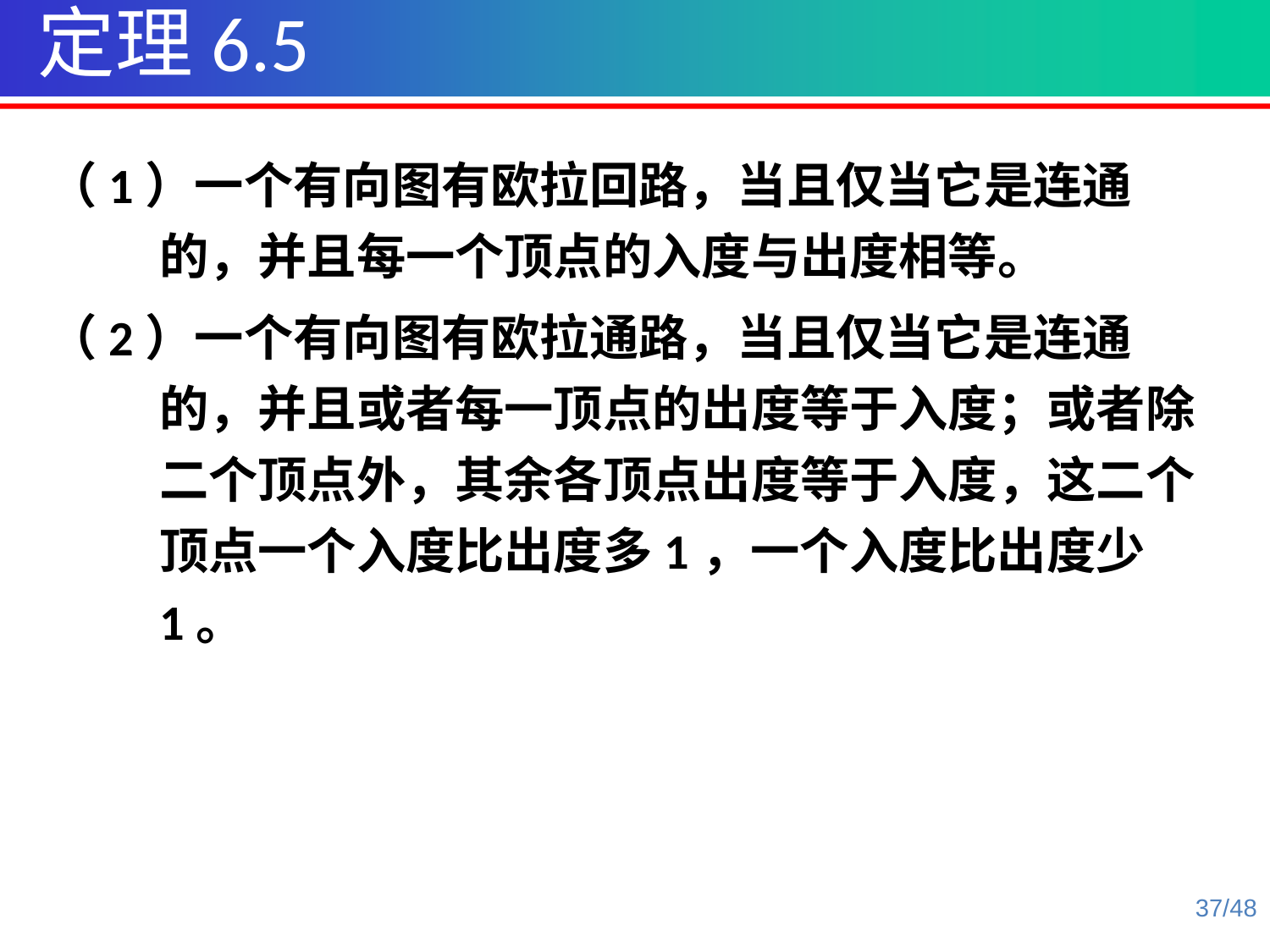

定理6.5
（1）一个有向图有欧拉回路，当且仅当它是连通的，并且每一个顶点的入度与出度相等。
（2）一个有向图有欧拉通路，当且仅当它是连通的，并且或者每一顶点的出度等于入度；或者除二个顶点外，其余各顶点出度等于入度，这二个顶点一个入度比出度多1，一个入度比出度少1。
37/48